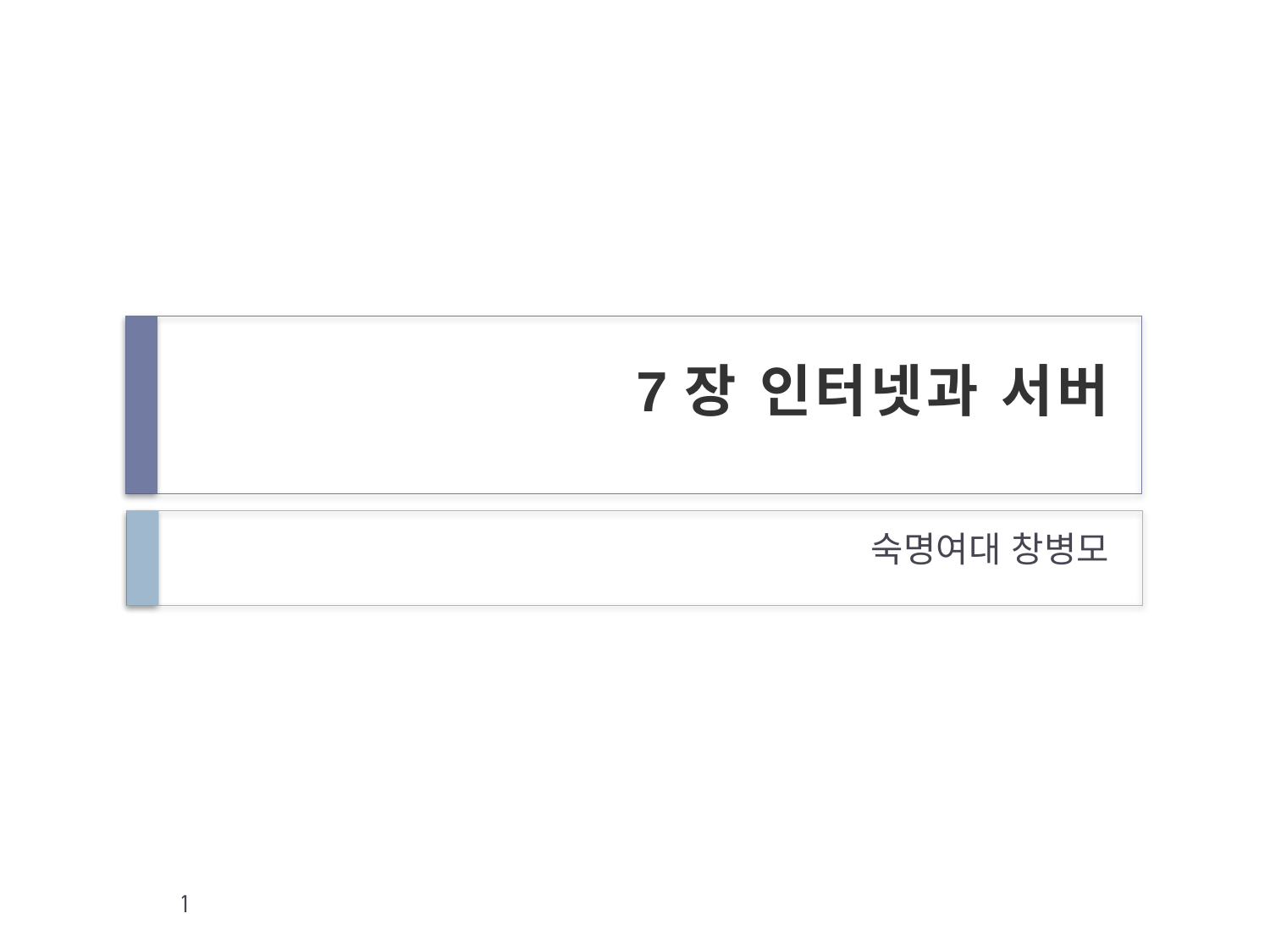

# 7장 인터넷과 서버
숙명여대 창병모
1